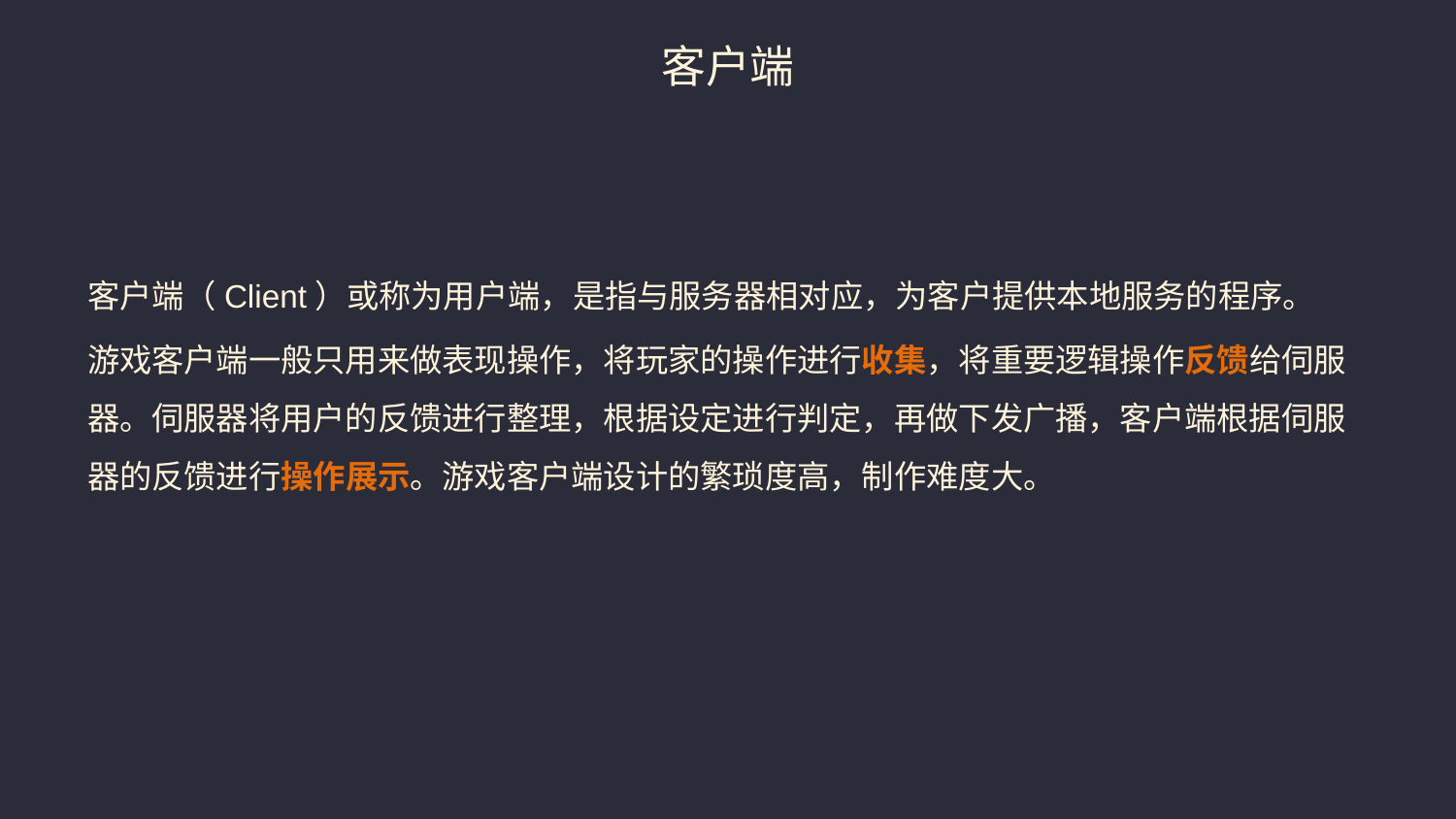

# 客户端
客户端（Client）或称为用户端，是指与服务器相对应，为客户提供本地服务的程序。
游戏客户端一般只用来做表现操作，将玩家的操作进行收集，将重要逻辑操作反馈给伺服器。伺服器将用户的反馈进行整理，根据设定进行判定，再做下发广播，客户端根据伺服器的反馈进行操作展示。游戏客户端设计的繁琐度高，制作难度大。